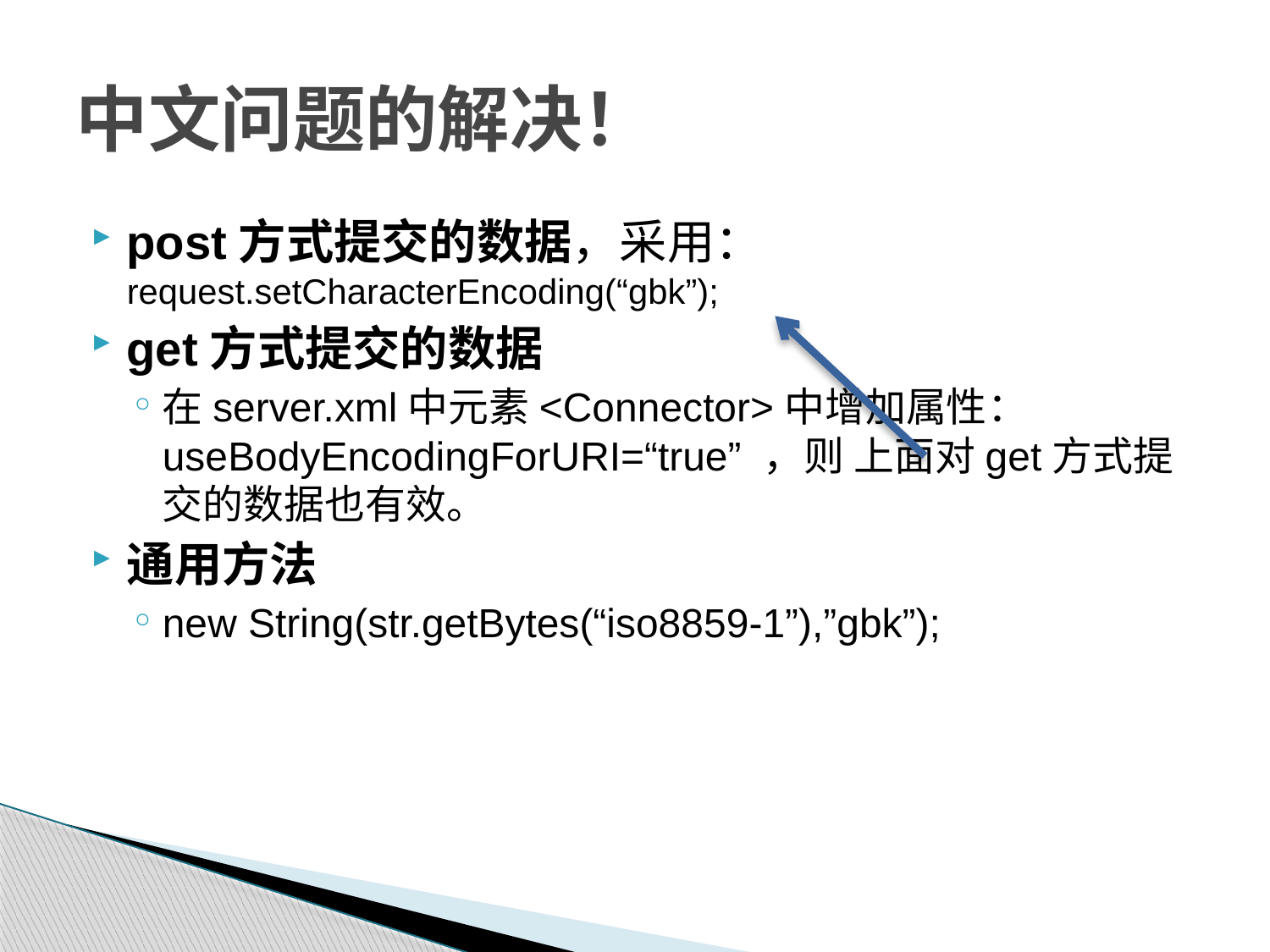

# 中文问题的解决！
post方式提交的数据，采用：	request.setCharacterEncoding(“gbk”);
get方式提交的数据
在server.xml中元素<Connector>中增加属性：useBodyEncodingForURI=“true” ，则 上面对get方式提交的数据也有效。
通用方法
new String(str.getBytes(“iso8859-1”),”gbk”);